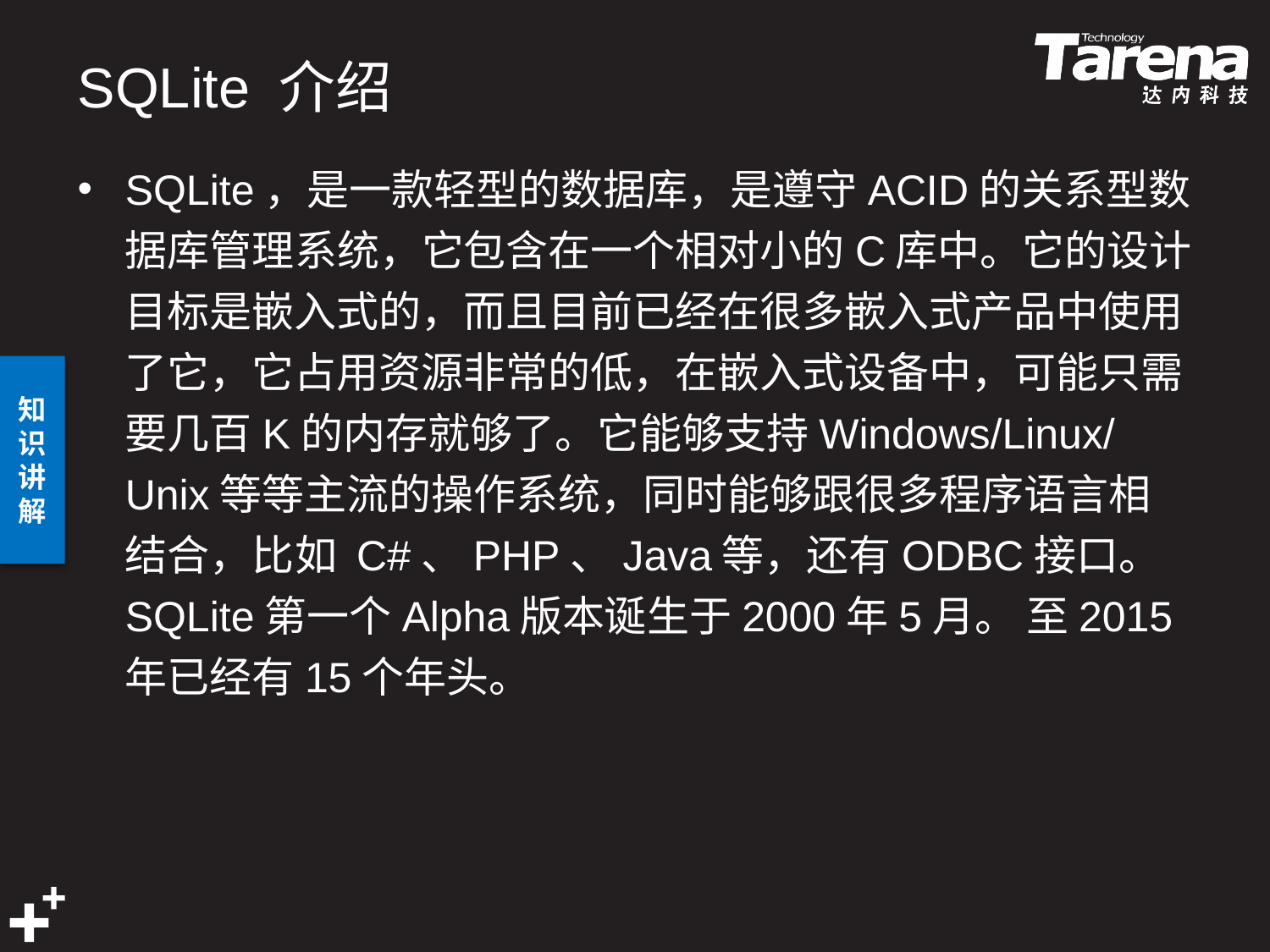

# SQLite 介绍
SQLite，是一款轻型的数据库，是遵守ACID的关系型数据库管理系统，它包含在一个相对小的C库中。它的设计目标是嵌入式的，而且目前已经在很多嵌入式产品中使用了它，它占用资源非常的低，在嵌入式设备中，可能只需要几百K的内存就够了。它能够支持Windows/Linux/Unix等等主流的操作系统，同时能够跟很多程序语言相结合，比如 C#、PHP、Java等，还有ODBC接口。SQLite第一个Alpha版本诞生于2000年5月。 至2015年已经有15个年头。